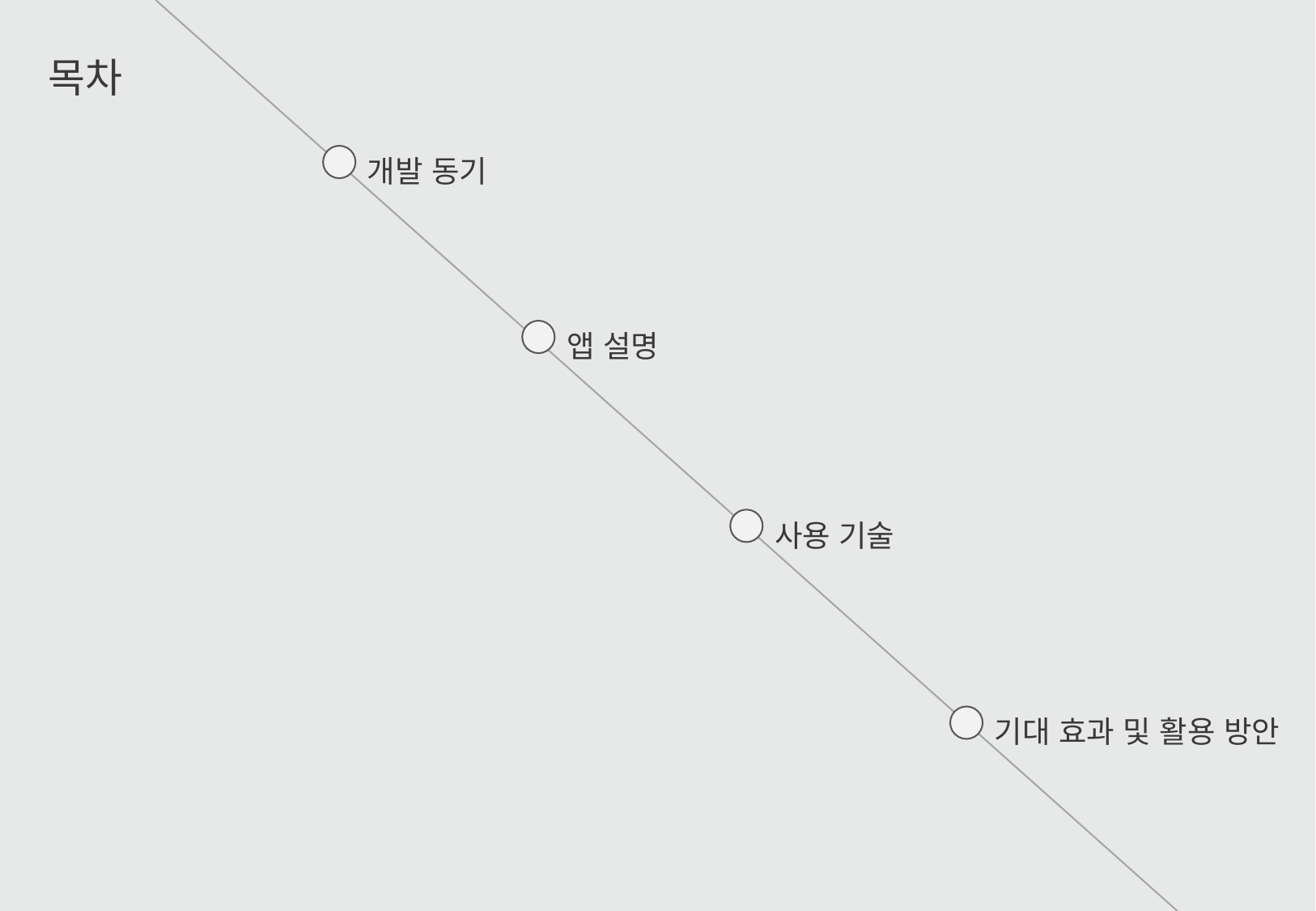

목차
개발 동기

앱 설명

사용 기술

기대 효과 및 활용 방안